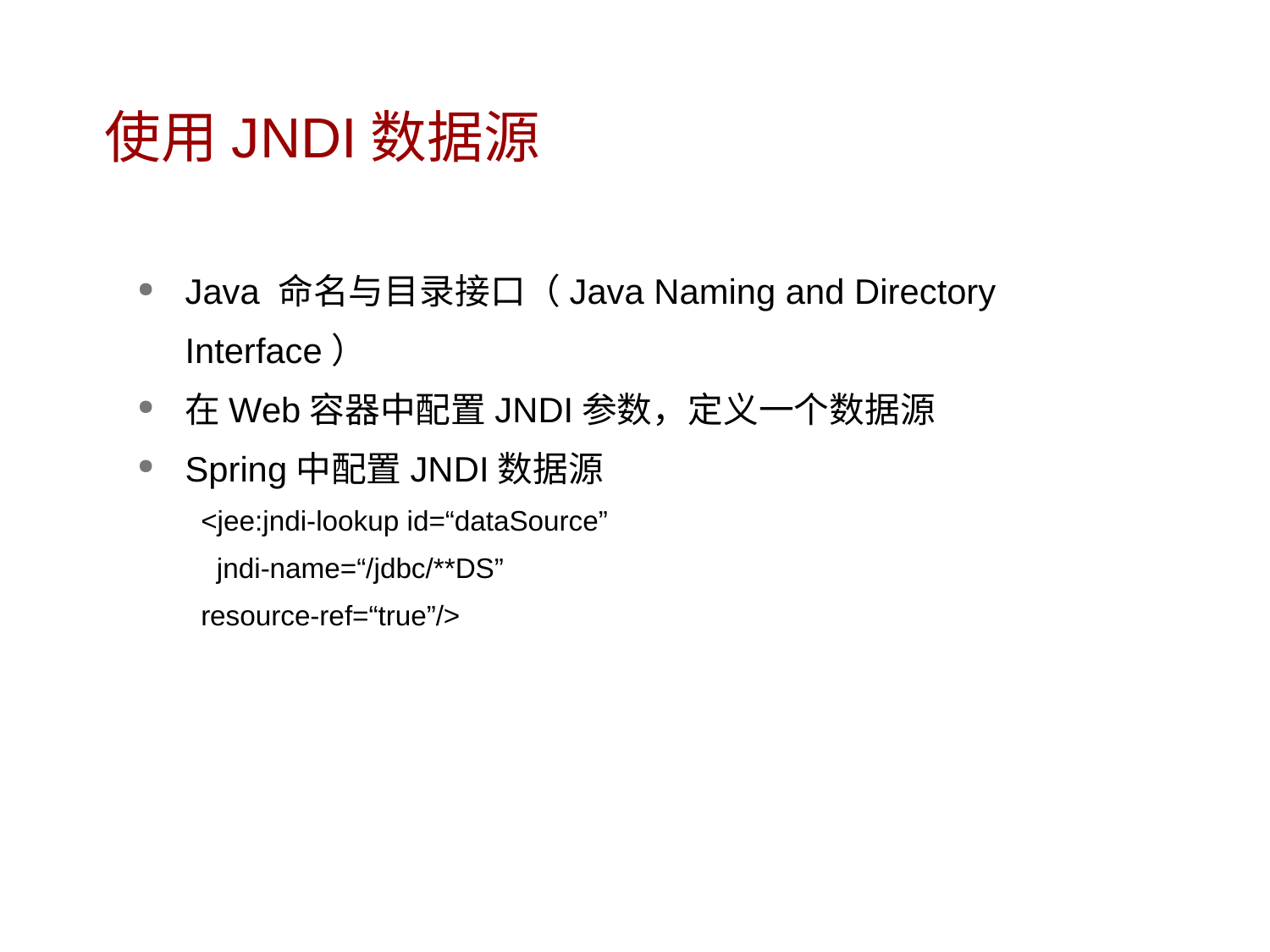

# 使用JNDI数据源
Java 命名与目录接口（Java Naming and Directory Interface）
在Web容器中配置JNDI参数，定义一个数据源
Spring中配置JNDI数据源
<jee:jndi-lookup id=“dataSource”
  jndi-name=“/jdbc/**DS”
resource-ref=“true”/>